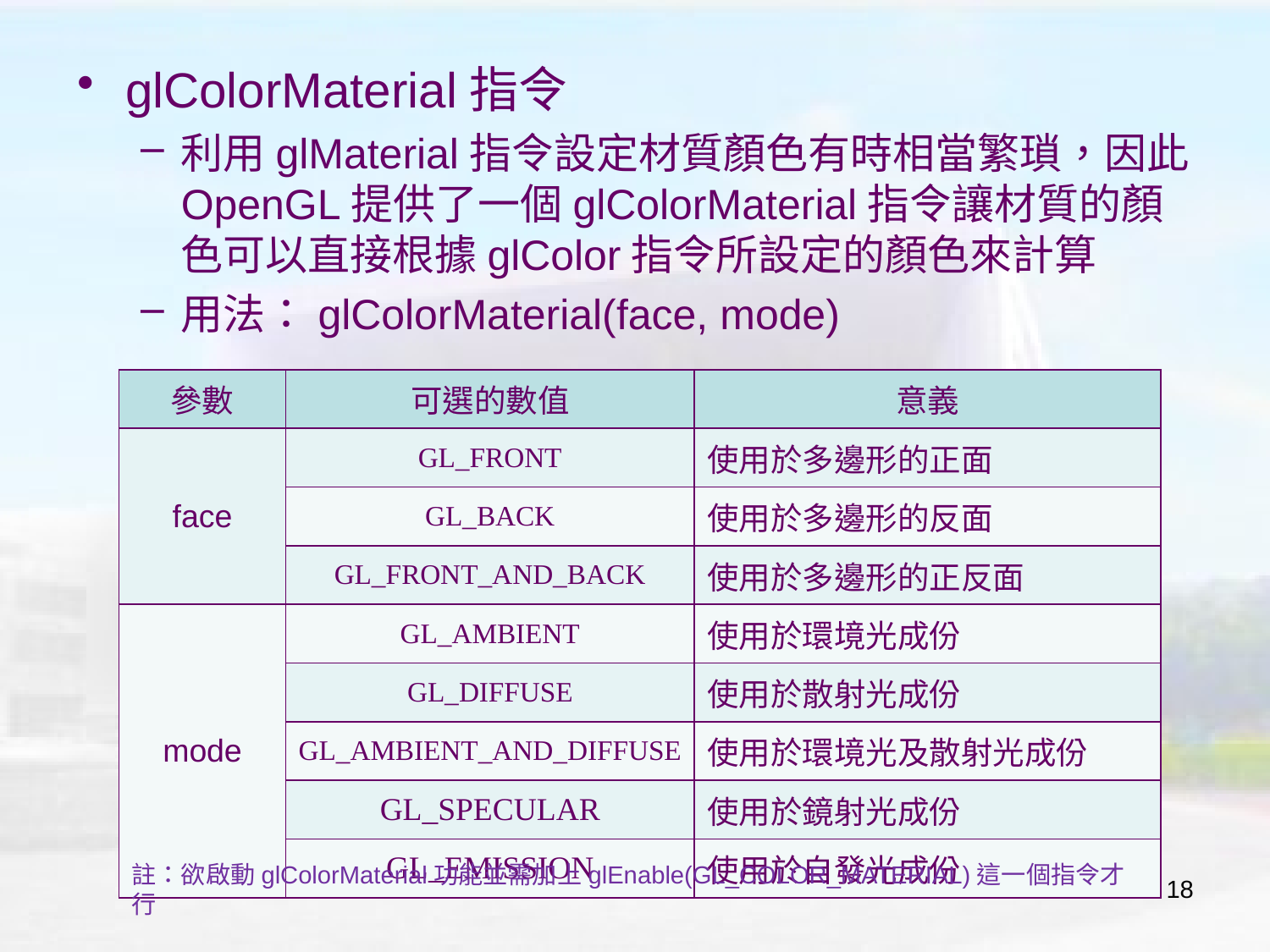

glColorMaterial指令
利用glMaterial指令設定材質顏色有時相當繁瑣，因此OpenGL提供了一個glColorMaterial指令讓材質的顏色可以直接根據glColor指令所設定的顏色來計算
用法：glColorMaterial(face, mode)

| 參數 | 可選的數值 | 意義 |
| --- | --- | --- |
| face | GL\_FRONT | 使用於多邊形的正面 |
|  | GL\_BACK | 使用於多邊形的反面 |
|  | GL\_FRONT\_AND\_BACK | 使用於多邊形的正反面 |
| mode | GL\_AMBIENT | 使用於環境光成份 |
|  | GL\_DIFFUSE | 使用於散射光成份 |
|  | GL\_AMBIENT\_AND\_DIFFUSE | 使用於環境光及散射光成份 |
|  | GL\_SPECULAR | 使用於鏡射光成份 |
|  | GL\_EMISSION | 使用於自發光成份 |
註：欲啟動glColorMaterial功能並需加上glEnable(GL_COLOR_MATERIAL)這一個指令才行
18